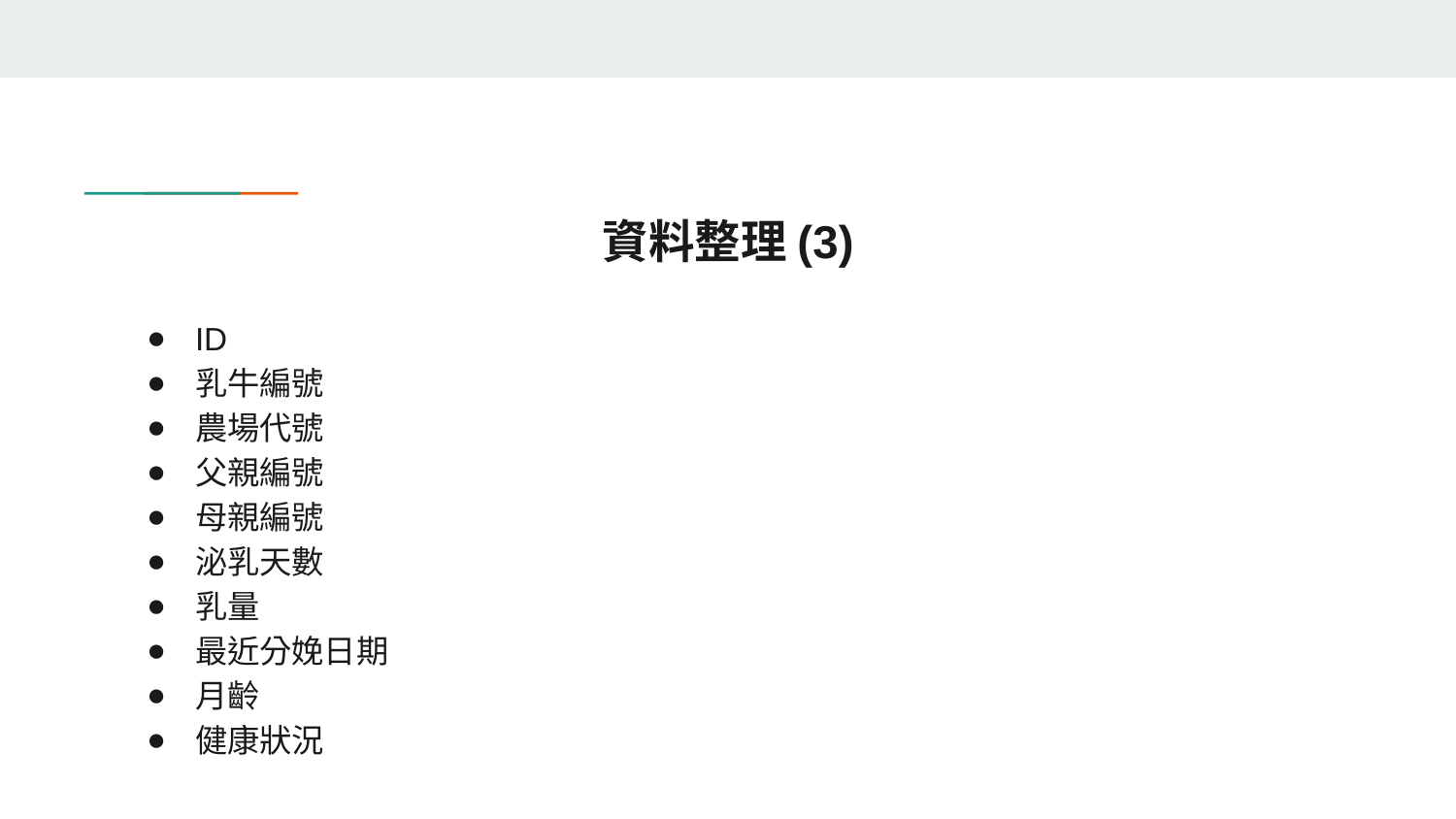

# 資料整理(3)
ID
乳牛編號
農場代號
父親編號
母親編號
泌乳天數
乳量
最近分娩日期
月齡
健康狀況